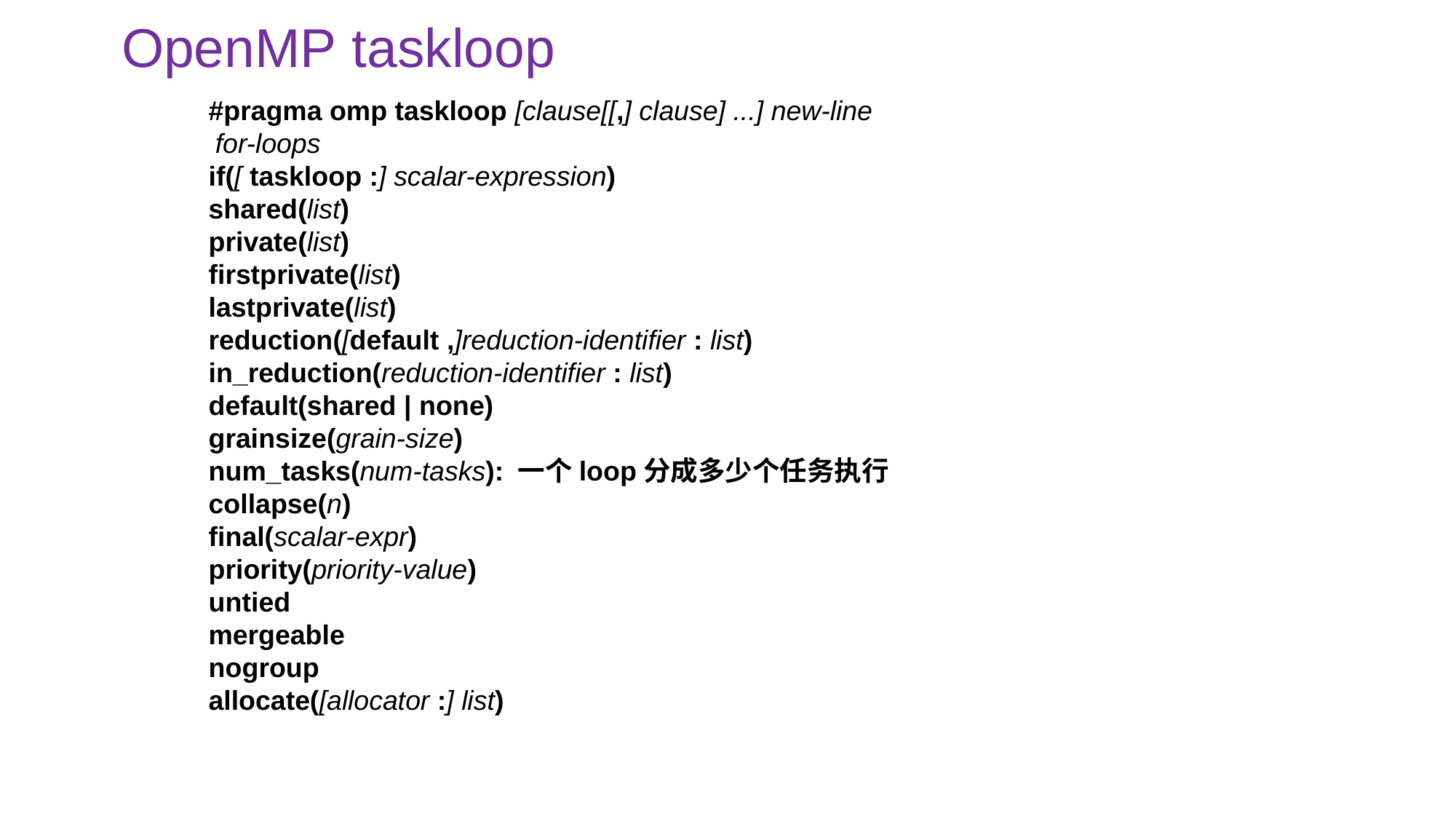

# OpenMP taskloop
#pragma omp taskloop [clause[[,] clause] ...] new-line
 for-loops
if([ taskloop :] scalar-expression)
shared(list)
private(list)
firstprivate(list)
lastprivate(list)
reduction([default ,]reduction-identifier : list)
in_reduction(reduction-identifier : list)
default(shared | none)
grainsize(grain-size)
num_tasks(num-tasks): 一个loop分成多少个任务执行
collapse(n)
final(scalar-expr)
priority(priority-value)
untied
mergeable
nogroup
allocate([allocator :] list)